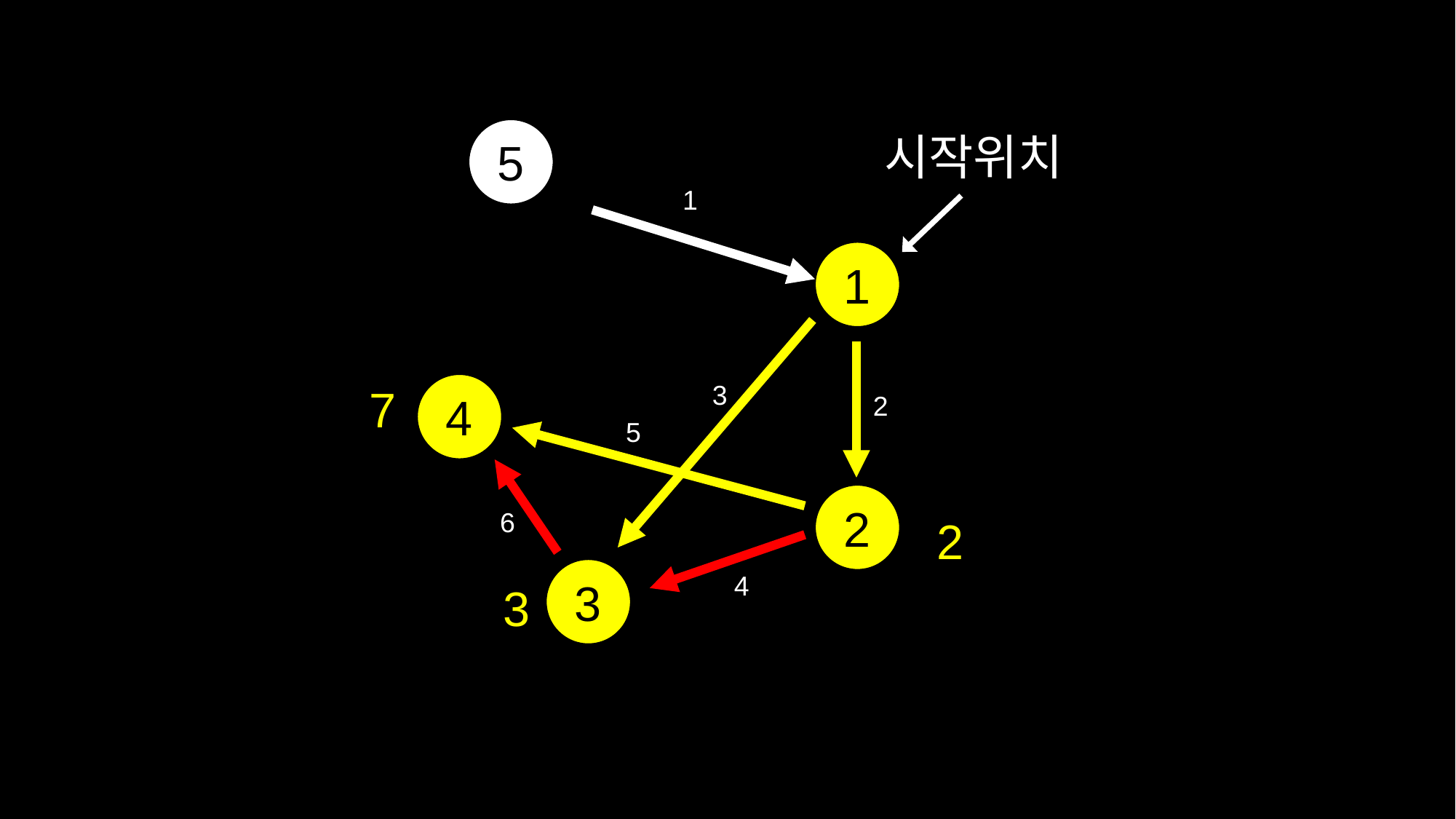

5
시작위치
1

1
3
4
7
2
5
2
6
2
3
4
3